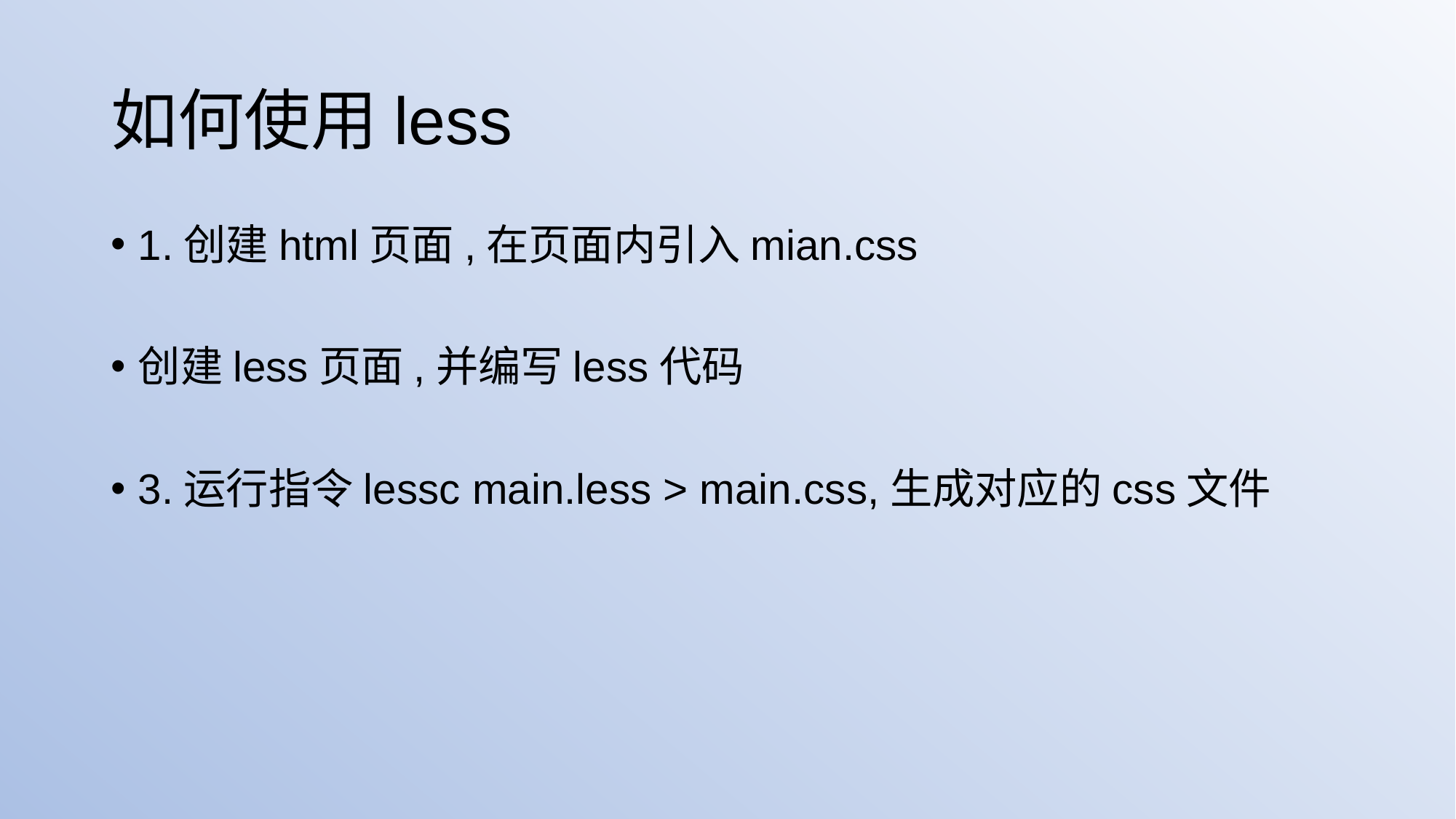

# 如何使用less
1.创建html页面,在页面内引入mian.css

创建less页面,并编写less代码

3.运行指令lessc main.less > main.css,生成对应的css文件